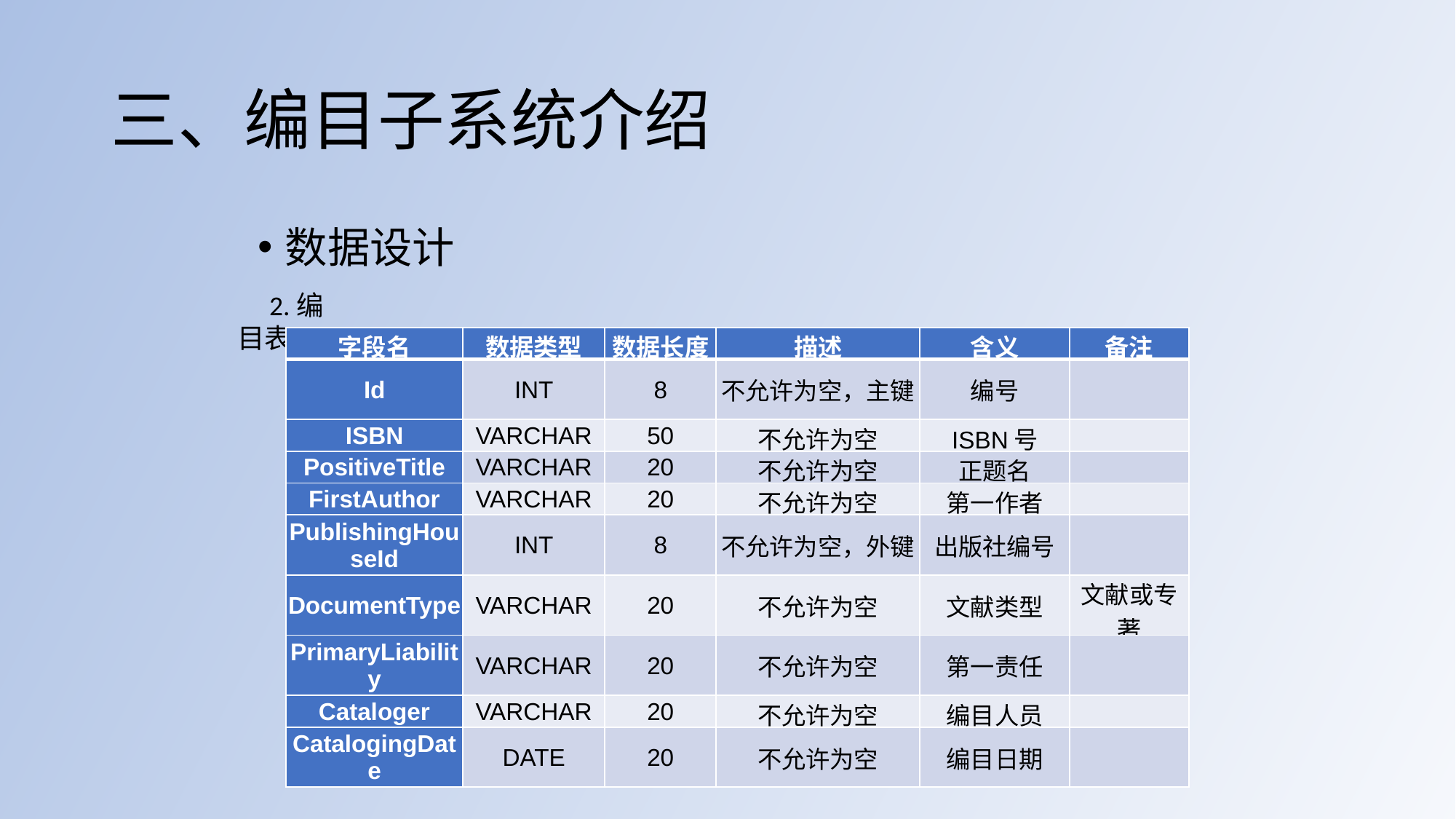

# 三、编目子系统介绍
数据设计
2.编目表
| 字段名 | 数据类型 | 数据长度 | 描述 | 含义 | 备注 |
| --- | --- | --- | --- | --- | --- |
| Id | INT | 8 | 不允许为空，主键 | 编号 |  |
| ISBN | VARCHAR | 50 | 不允许为空 | ISBN号 |  |
| PositiveTitle | VARCHAR | 20 | 不允许为空 | 正题名 |  |
| FirstAuthor | VARCHAR | 20 | 不允许为空 | 第一作者 |  |
| PublishingHouseId | INT | 8 | 不允许为空，外键 | 出版社编号 |  |
| DocumentType | VARCHAR | 20 | 不允许为空 | 文献类型 | 文献或专著 |
| PrimaryLiability | VARCHAR | 20 | 不允许为空 | 第一责任 |  |
| Cataloger | VARCHAR | 20 | 不允许为空 | 编目人员 |  |
| CatalogingDate | DATE | 20 | 不允许为空 | 编目日期 |  |